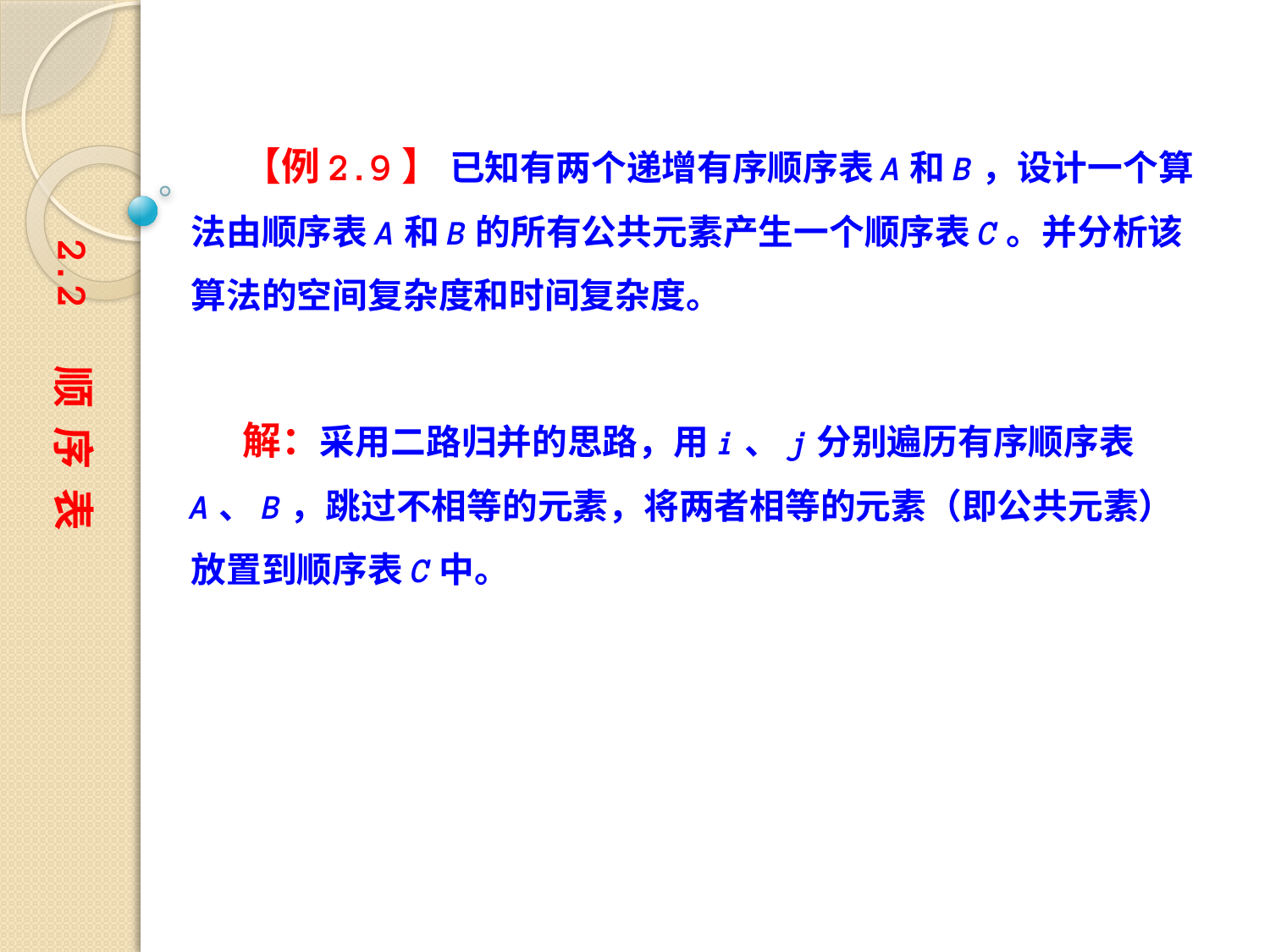

【例2.9】 已知有两个递增有序顺序表A和B，设计一个算法由顺序表A和B的所有公共元素产生一个顺序表C。并分析该算法的空间复杂度和时间复杂度。
2.2  顺  序  表
　  解：采用二路归并的思路，用i、j分别遍历有序顺序表A、B，跳过不相等的元素，将两者相等的元素（即公共元素）放置到顺序表C中。